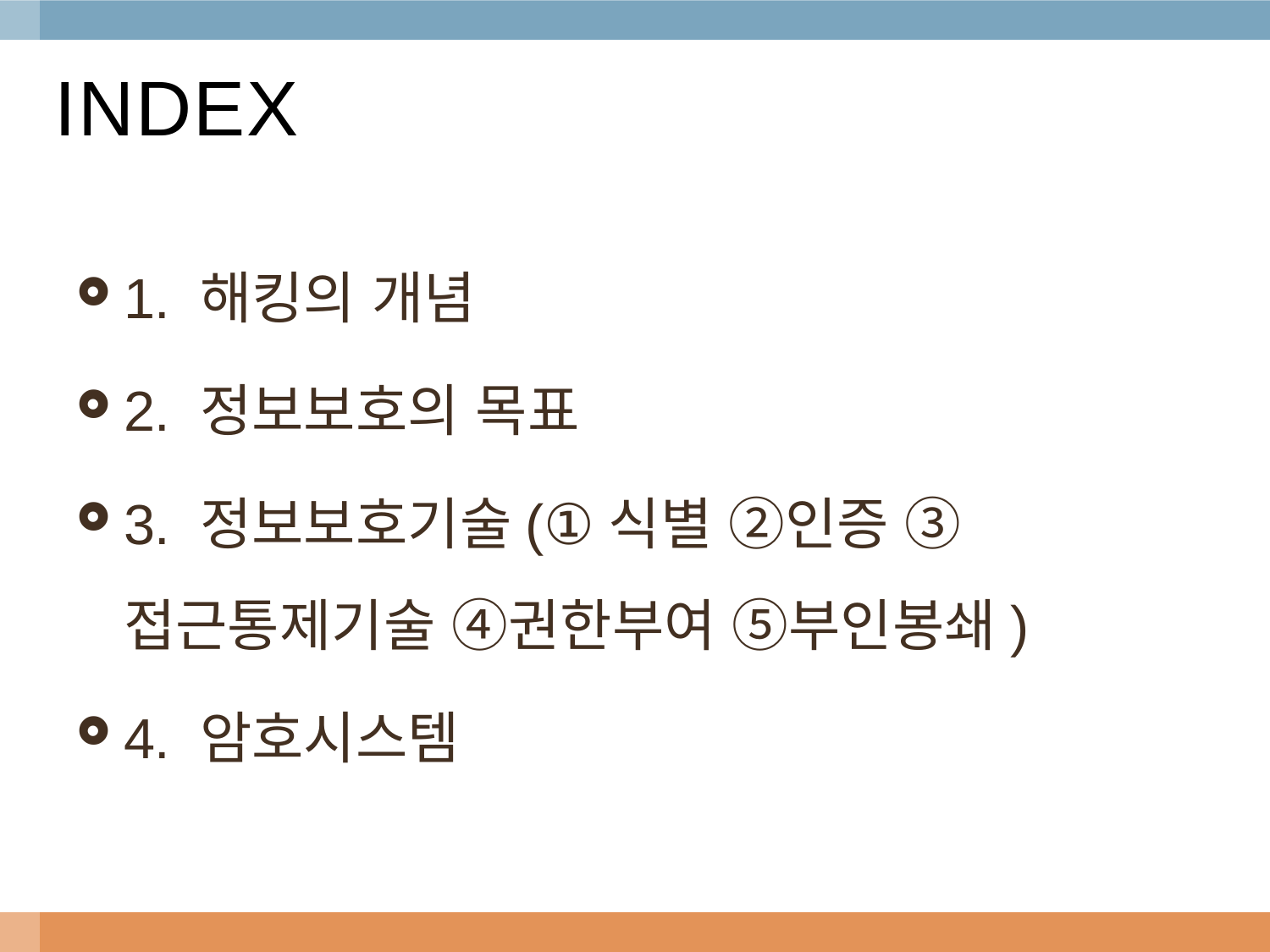

# INDEX
1. 해킹의 개념
2. 정보보호의 목표
3. 정보보호기술(①식별 ②인증 ③접근통제기술 ④권한부여 ⑤부인봉쇄)
4. 암호시스템